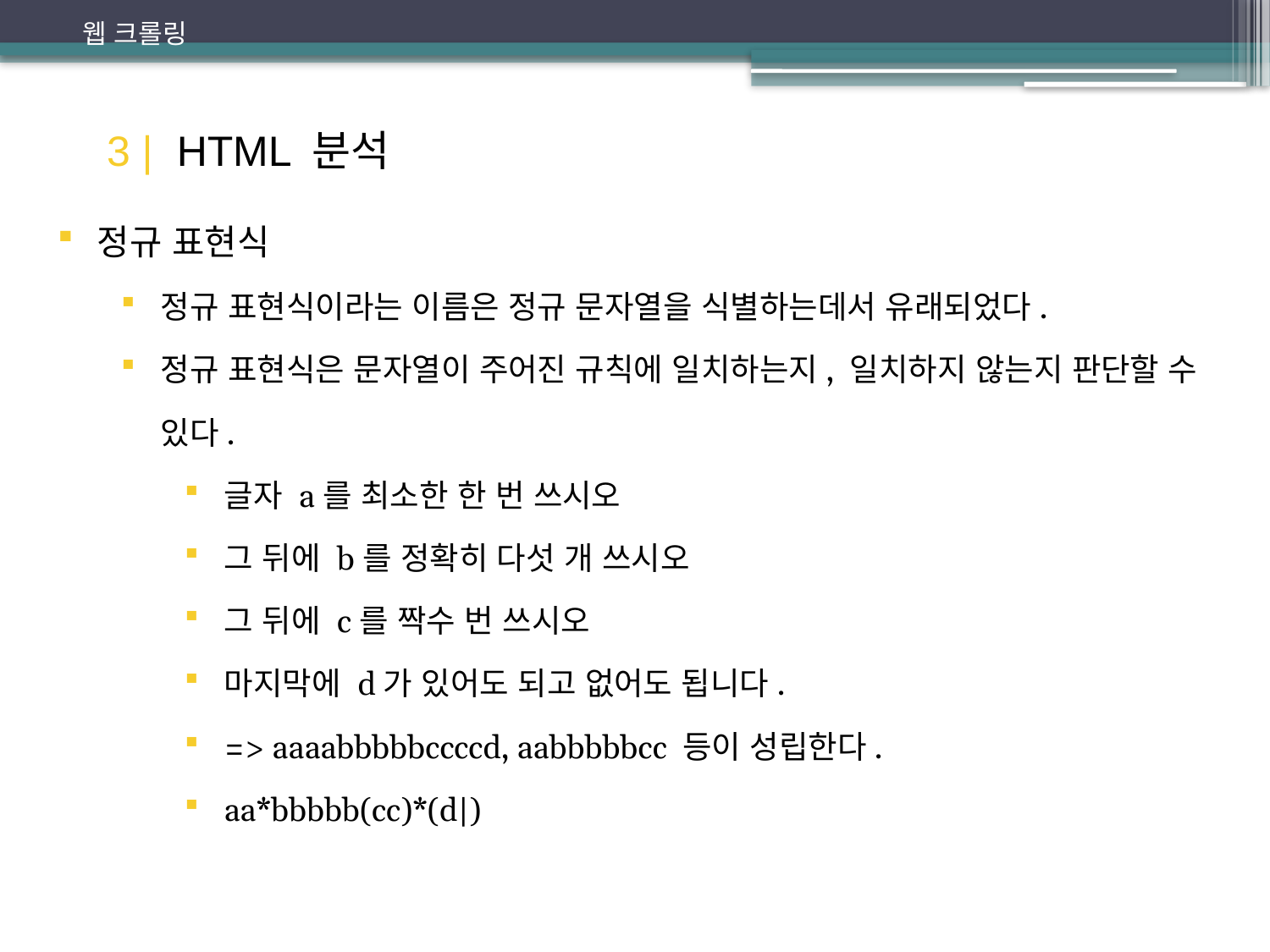

웹 크롤링
3 |  HTML 분석
정규 표현식
정규 표현식이라는 이름은 정규 문자열을 식별하는데서 유래되었다.
정규 표현식은 문자열이 주어진 규칙에 일치하는지, 일치하지 않는지 판단할 수 있다.
글자 a를 최소한 한 번 쓰시오
그 뒤에 b를 정확히 다섯 개 쓰시오
그 뒤에 c를 짝수 번 쓰시오
마지막에 d가 있어도 되고 없어도 됩니다.
=> aaaabbbbbccccd, aabbbbbcc 등이 성립한다.
aa*bbbbb(cc)*(d|)